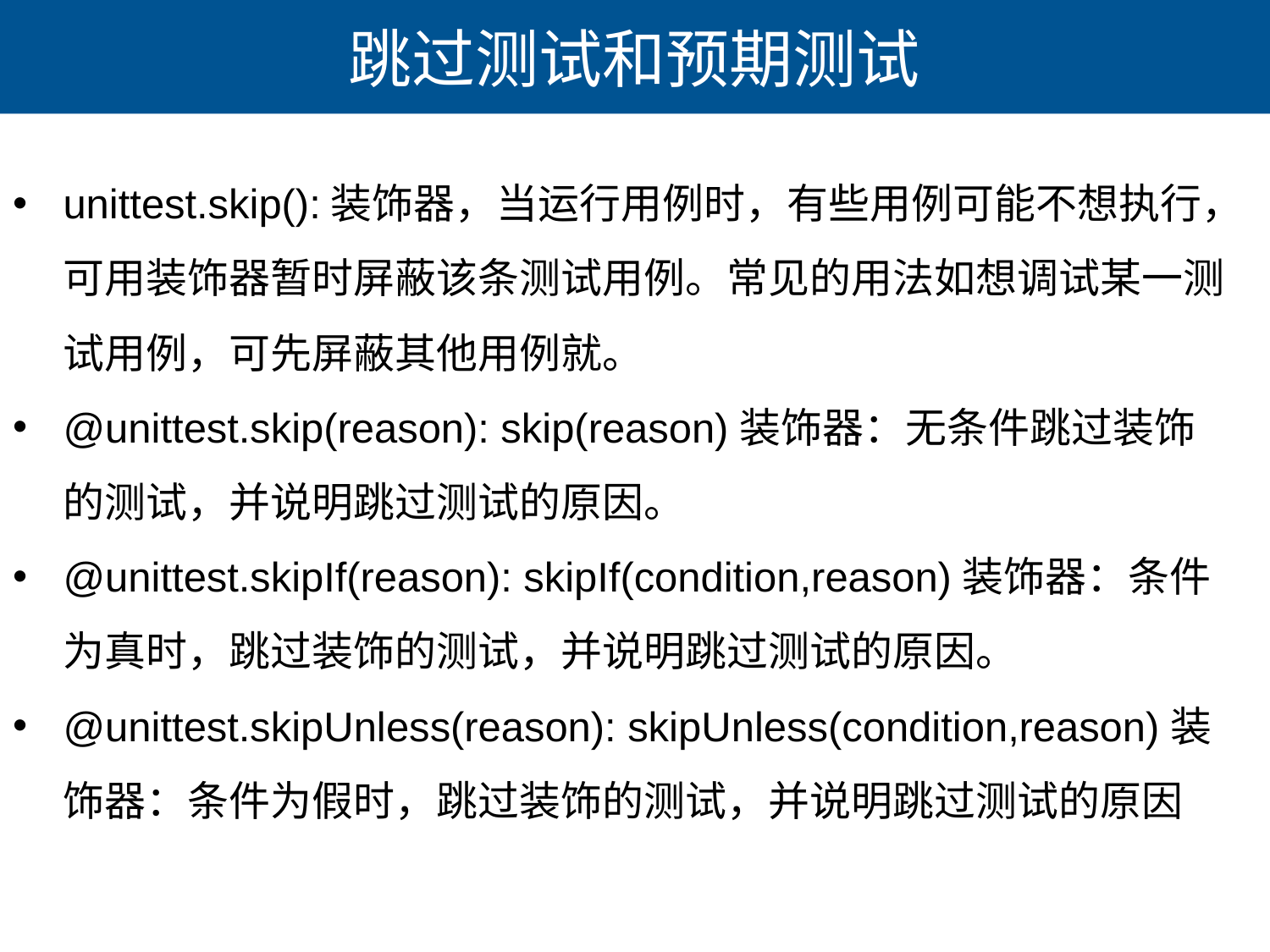

# 跳过测试和预期测试
unittest.skip():装饰器，当运行用例时，有些用例可能不想执行，可用装饰器暂时屏蔽该条测试用例。常见的用法如想调试某一测试用例，可先屏蔽其他用例就。
@unittest.skip(reason): skip(reason)装饰器：无条件跳过装饰的测试，并说明跳过测试的原因。
@unittest.skipIf(reason): skipIf(condition,reason)装饰器：条件为真时，跳过装饰的测试，并说明跳过测试的原因。
@unittest.skipUnless(reason): skipUnless(condition,reason)装饰器：条件为假时，跳过装饰的测试，并说明跳过测试的原因